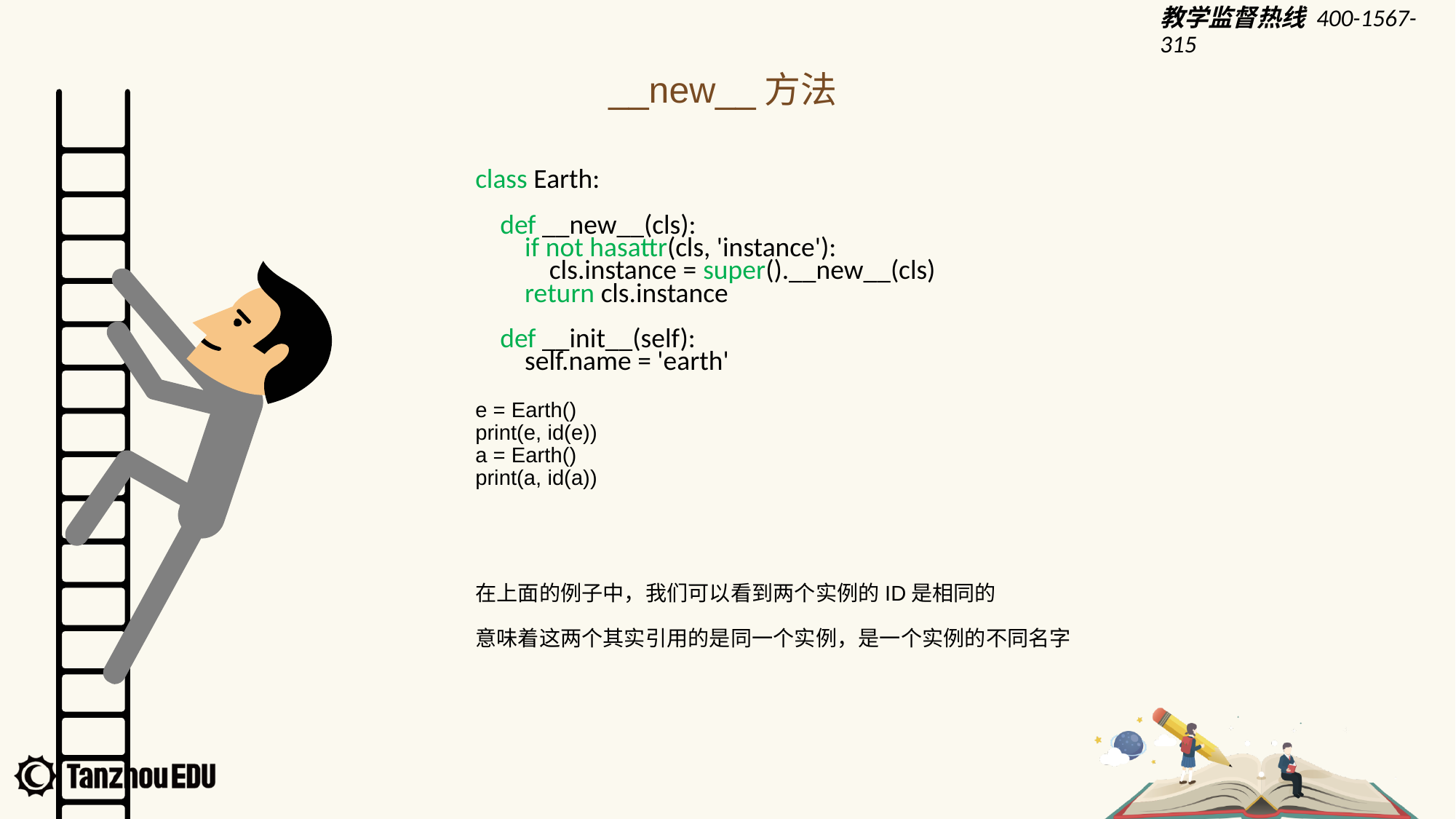

__new__方法

class Earth:
    def __new__(cls):
        if not hasattr(cls, 'instance'):
            cls.instance = super().__new__(cls)
        return cls.instance
    def __init__(self):
        self.name = 'earth'

e = Earth()
print(e, id(e))
a = Earth()
print(a, id(a))
在上面的例子中，我们可以看到两个实例的ID是相同的

意味着这两个其实引用的是同一个实例，是一个实例的不同名字